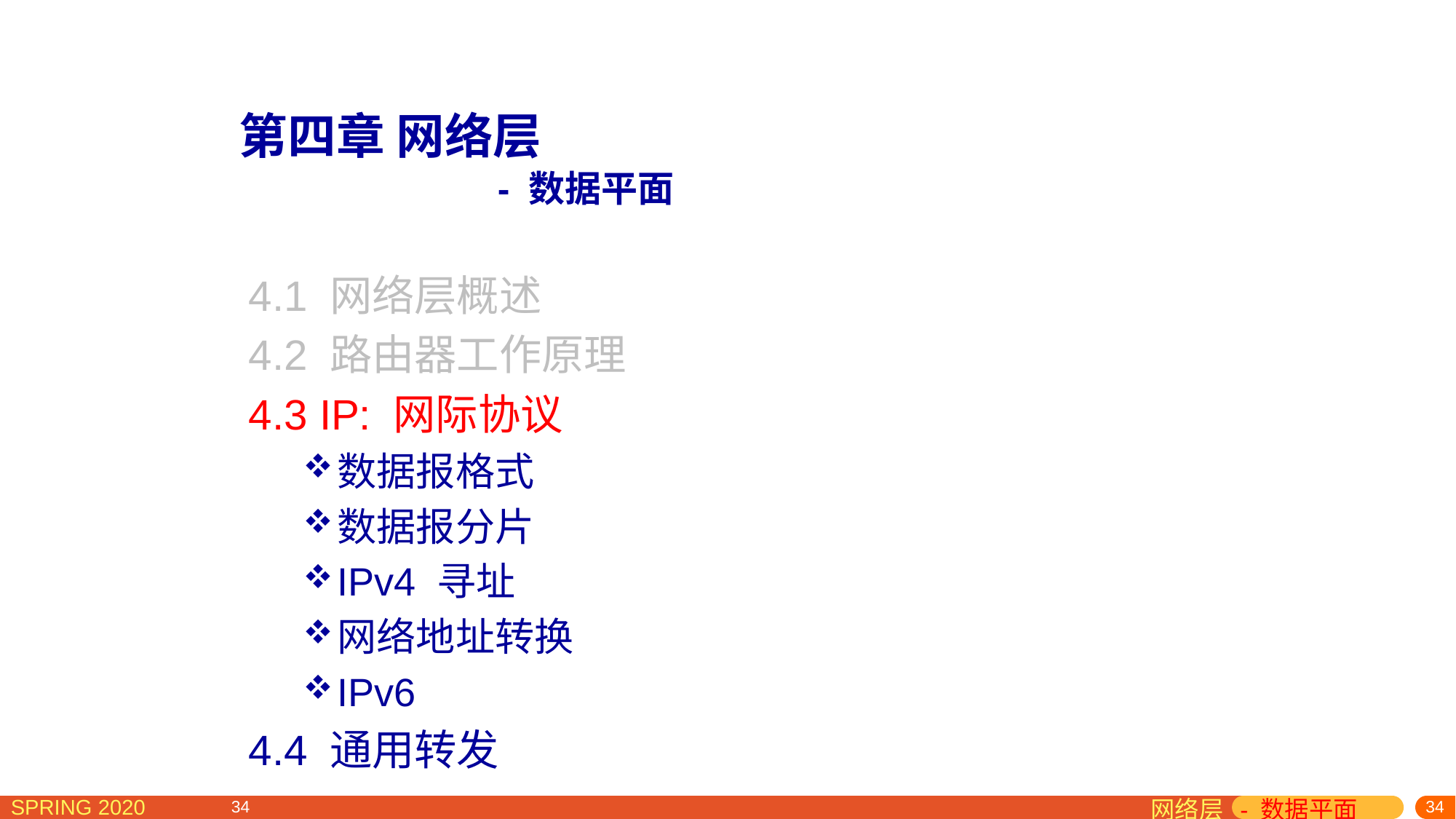

第四章 网络层
- 数据平面
4.1 网络层概述
4.2 路由器工作原理
4.3 IP: 网际协议
数据报格式
数据报分片
IPv4 寻址
网络地址转换
IPv6
4.4 通用转发
网络层  - 数据平面